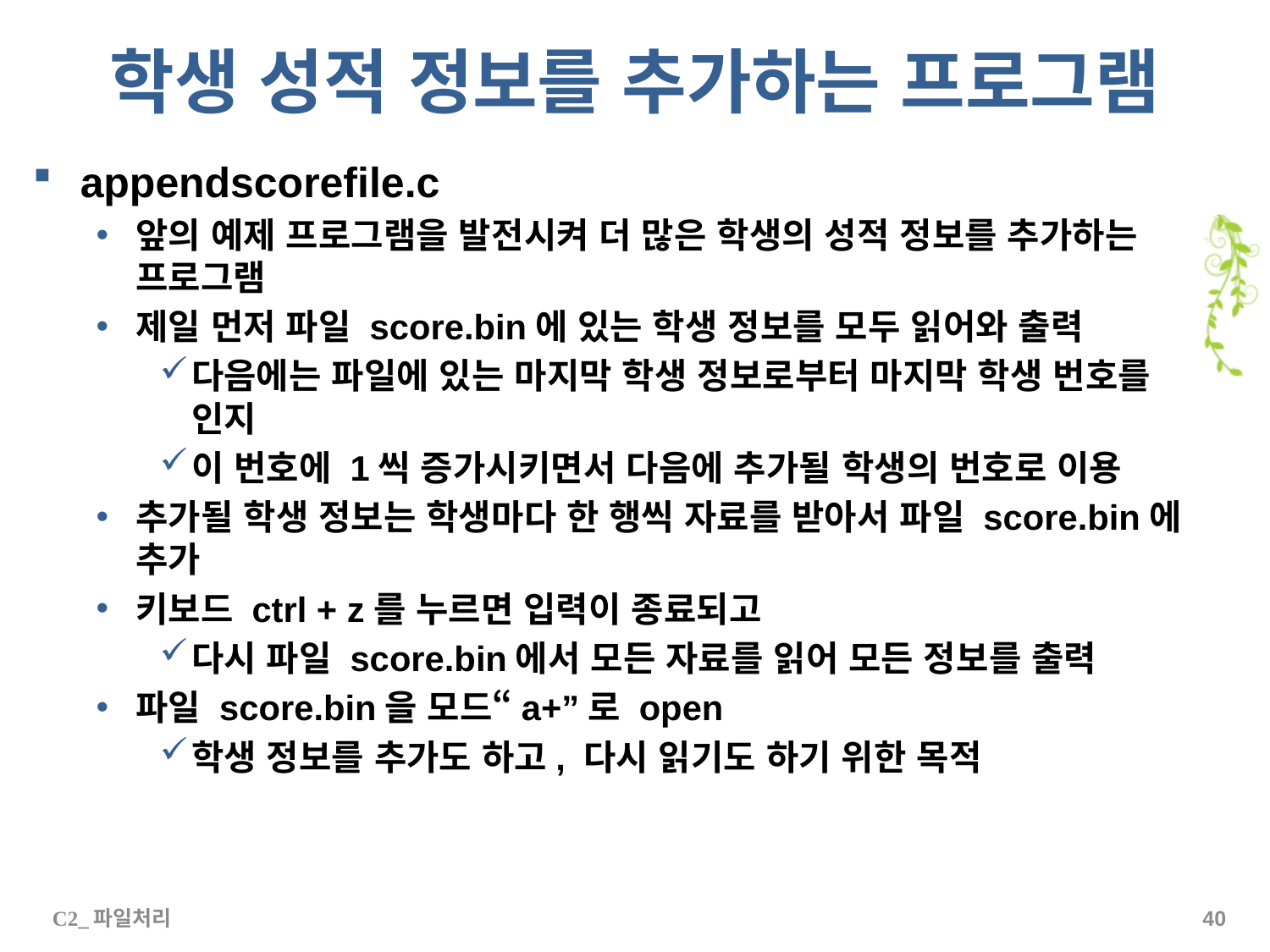

# 학생 성적 정보를 추가하는 프로그램
appendscorefile.c
앞의 예제 프로그램을 발전시켜 더 많은 학생의 성적 정보를 추가하는 프로그램
제일 먼저 파일 score.bin에 있는 학생 정보를 모두 읽어와 출력
다음에는 파일에 있는 마지막 학생 정보로부터 마지막 학생 번호를 인지
이 번호에 1씩 증가시키면서 다음에 추가될 학생의 번호로 이용
추가될 학생 정보는 학생마다 한 행씩 자료를 받아서 파일 score.bin에 추가
키보드 ctrl + z를 누르면 입력이 종료되고
다시 파일 score.bin에서 모든 자료를 읽어 모든 정보를 출력
파일 score.bin을 모드“a+”로 open
학생 정보를 추가도 하고, 다시 읽기도 하기 위한 목적

C2_파일처리
40